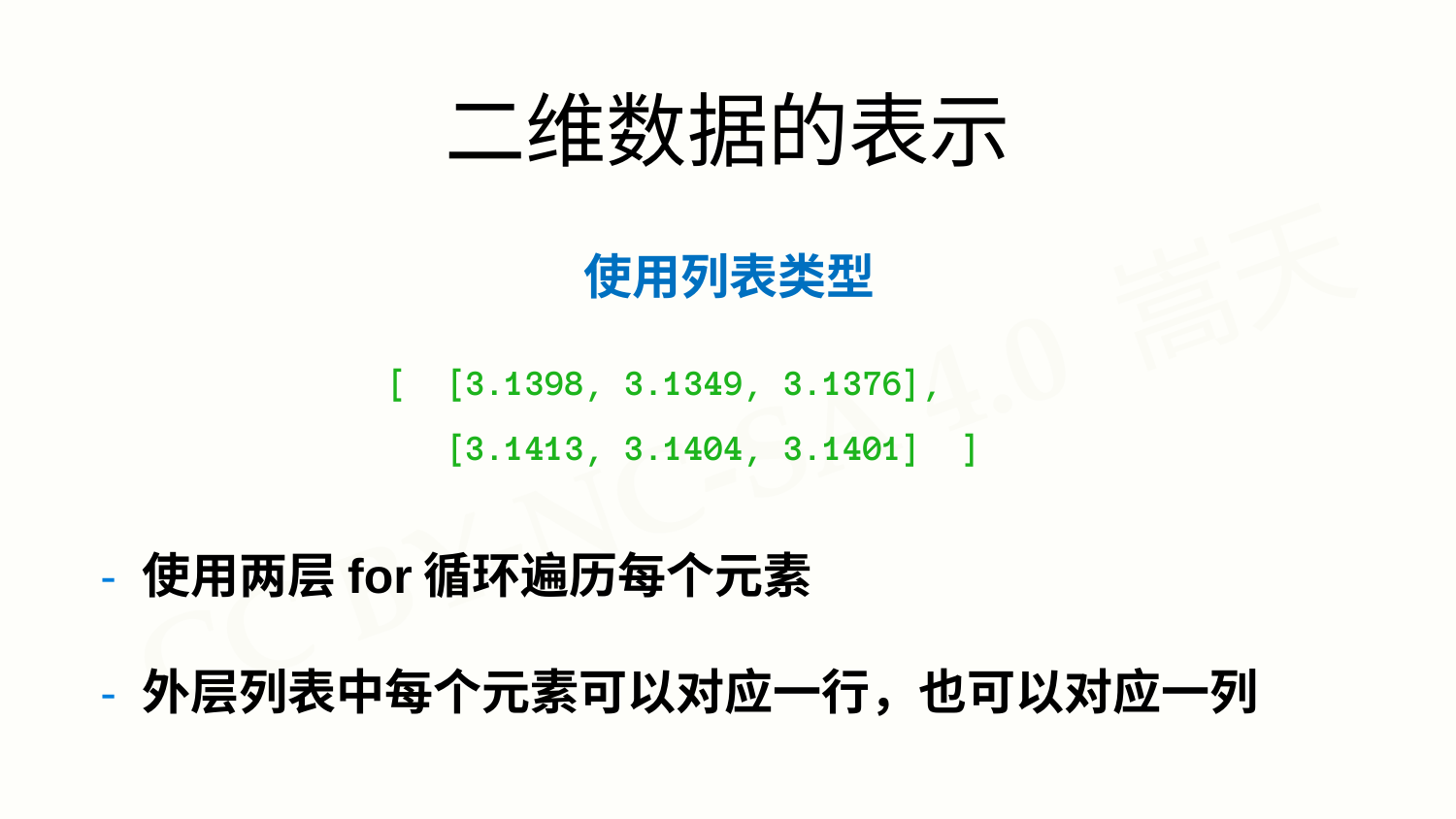

二维数据的表示
使用列表类型
[  [3.1398, 3.1349, 3.1376],
   [3.1413, 3.1404, 3.1401]  ]
- 使用两层for循环遍历每个元素
- 外层列表中每个元素可以对应一行，也可以对应一列